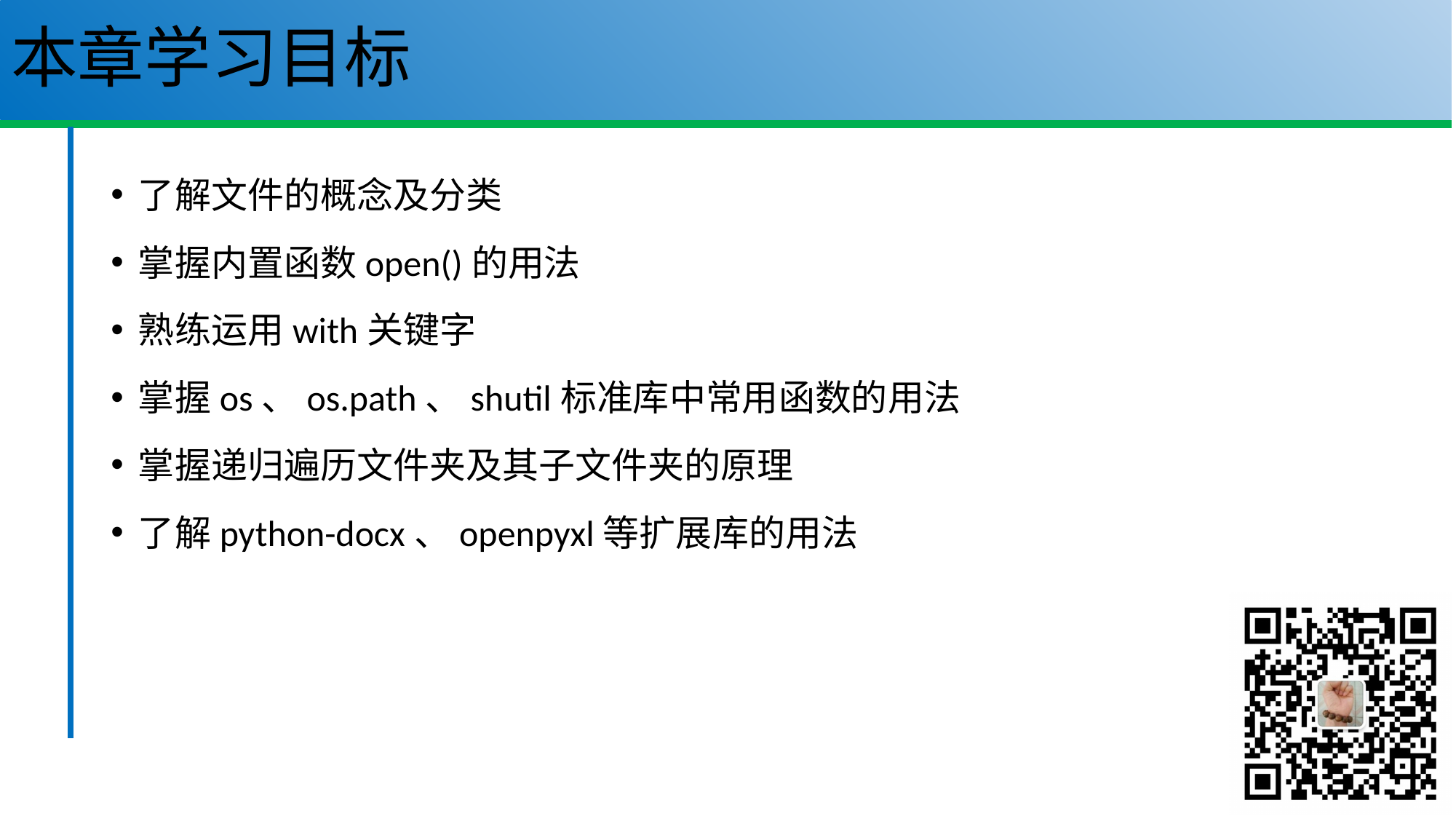

# 本章学习目标
了解文件的概念及分类
掌握内置函数open()的用法
熟练运用with关键字
掌握os、os.path、shutil标准库中常用函数的用法
掌握递归遍历文件夹及其子文件夹的原理
了解python-docx、openpyxl等扩展库的用法
2